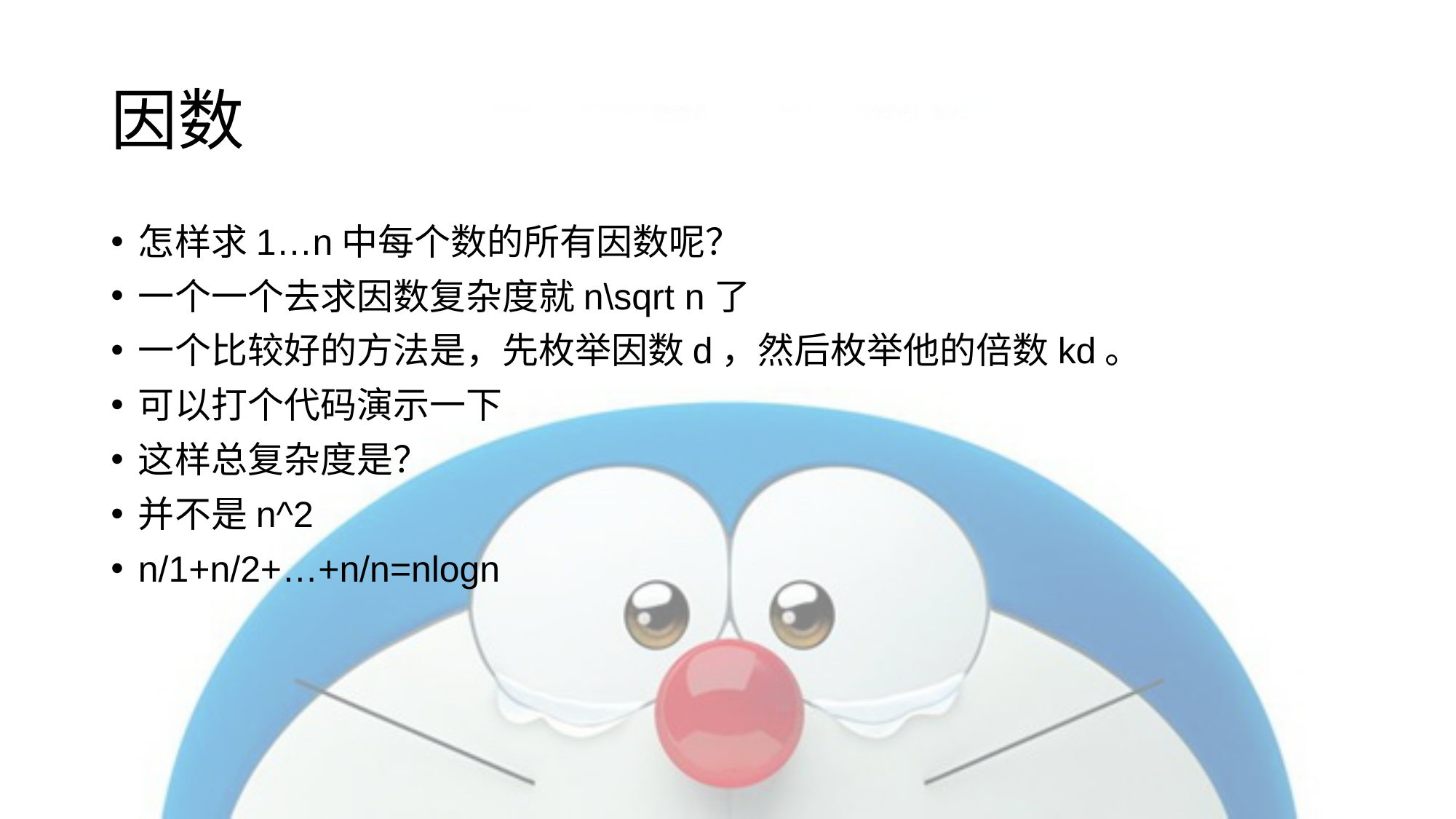

# 因数
怎样求1…n中每个数的所有因数呢？
一个一个去求因数复杂度就n\sqrt n了
一个比较好的方法是，先枚举因数d，然后枚举他的倍数kd。
可以打个代码演示一下
这样总复杂度是？
并不是n^2
n/1+n/2+…+n/n=nlogn